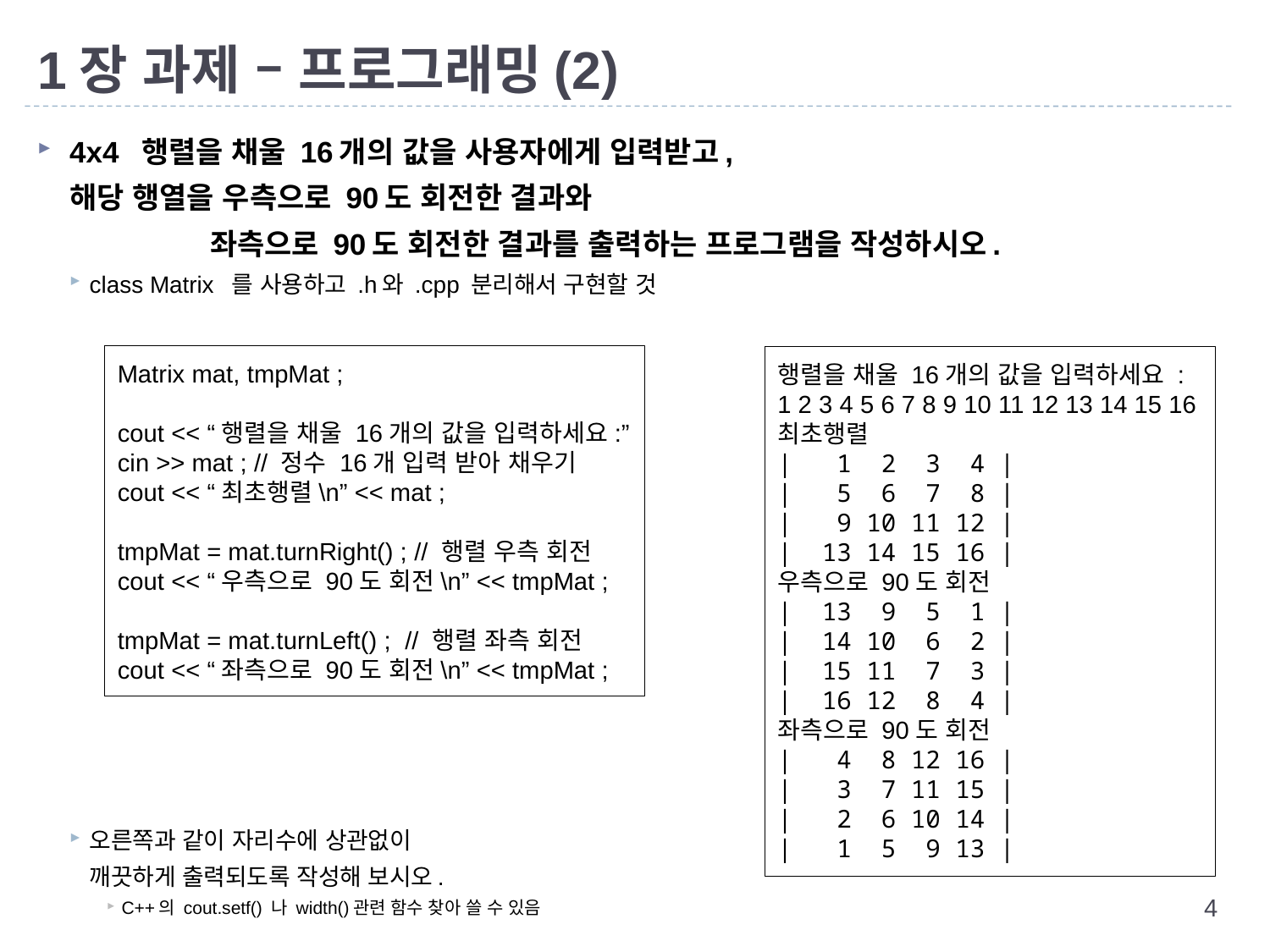

# 1장 과제 – 프로그래밍(2)
4x4  행렬을 채울 16개의 값을 사용자에게 입력받고,
해당 행열을 우측으로 90도 회전한 결과와
                 좌측으로 90도 회전한 결과를 출력하는 프로그램을 작성하시오.
class Matrix  를 사용하고 .h와 .cpp 분리해서 구현할 것

오른쪽과 같이 자리수에 상관없이
깨끗하게 출력되도록 작성해 보시오.
C++의 cout.setf() 나 width()관련 함수 찾아 쓸 수 있음
Matrix mat, tmpMat ;

cout << “행렬을 채울 16개의 값을 입력하세요:”
cin >> mat ; // 정수 16개 입력 받아 채우기
cout << “최초행렬\n” << mat ;

tmpMat = mat.turnRight() ; // 행렬 우측 회전
cout << “우측으로 90도 회전\n” << tmpMat ;

tmpMat = mat.turnLeft() ;  // 행렬 좌측 회전
cout << “좌측으로 90도 회전\n” << tmpMat ;
행렬을 채울 16개의 값을 입력하세요 :
1 2 3 4 5 6 7 8 9 10 11 12 13 14 15 16
최초행렬
|   1  2  3  4 |
|   5  6  7  8 |
|   9 10 11 12 |
|  13 14 15 16 |
우측으로 90도 회전
|  13  9  5  1 |
|  14 10  6  2 |
|  15 11  7  3 |
|  16 12  8  4 |
좌측으로 90도 회전
|   4  8 12 16 |
|   3  7 11 15 |
|   2  6 10 14 |
|   1  5  9 13 |
4